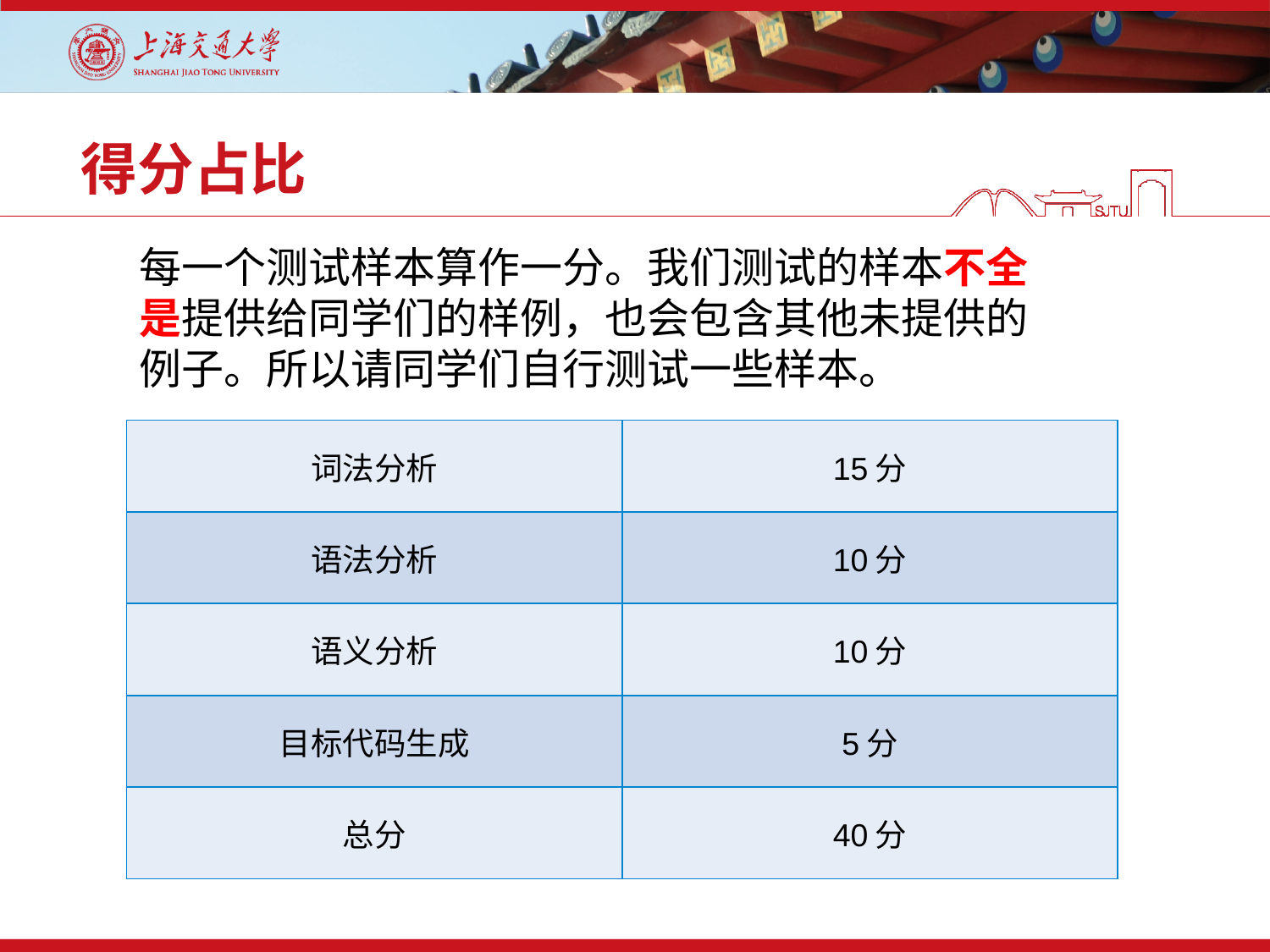

# 得分占比
每一个测试样本算作一分。我们测试的样本不全是提供给同学们的样例，也会包含其他未提供的例子。所以请同学们自行测试一些样本。
| 词法分析 | 15分 |
| --- | --- |
| 语法分析 | 10分 |
| 语义分析 | 10分 |
| 目标代码生成 | 5分 |
| 总分 | 40分 |